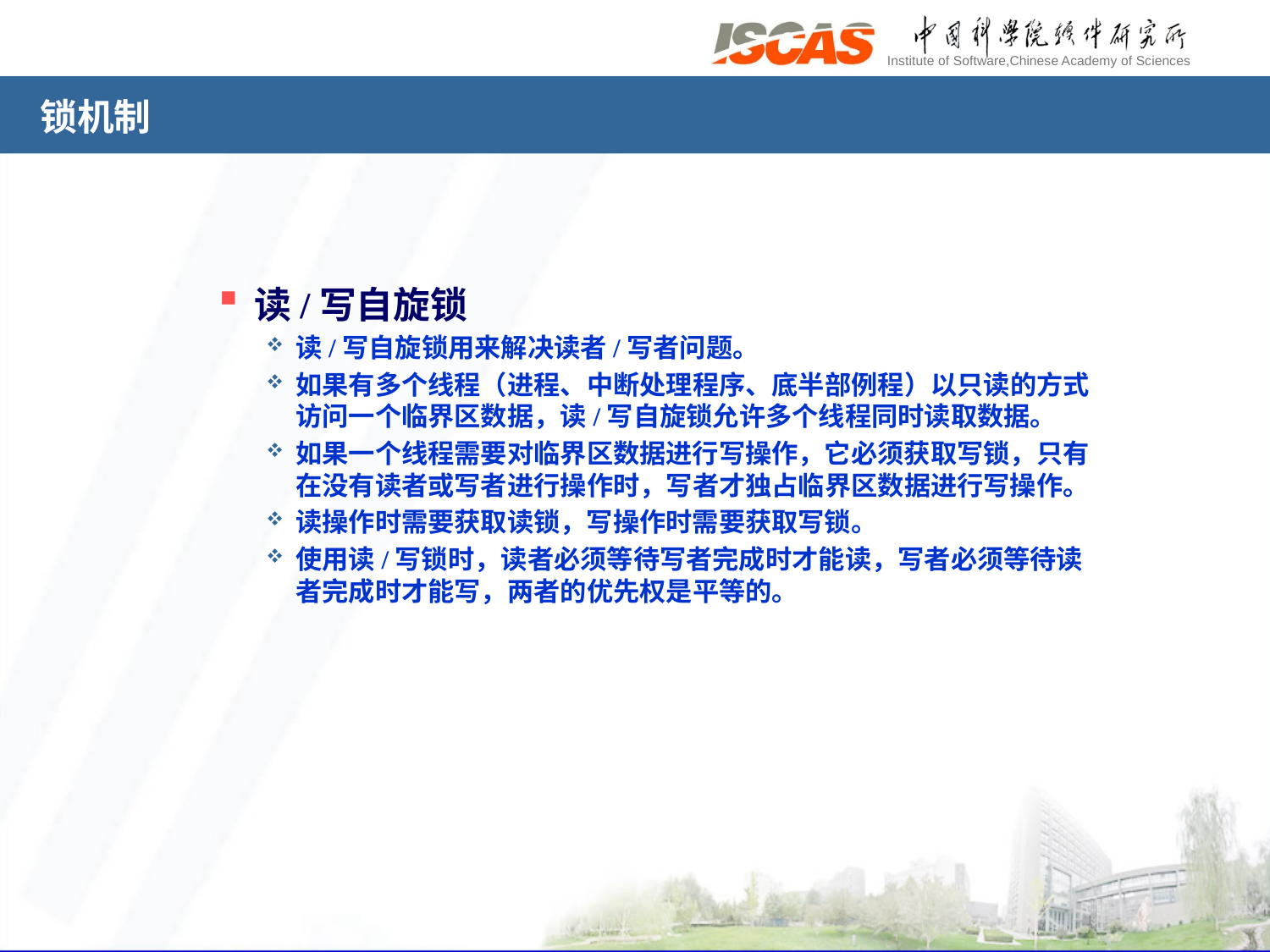

# 锁机制
读/写自旋锁
读/写自旋锁用来解决读者/写者问题。
如果有多个线程（进程、中断处理程序、底半部例程）以只读的方式访问一个临界区数据，读/写自旋锁允许多个线程同时读取数据。
如果一个线程需要对临界区数据进行写操作，它必须获取写锁，只有在没有读者或写者进行操作时，写者才独占临界区数据进行写操作。
读操作时需要获取读锁，写操作时需要获取写锁。
使用读/写锁时，读者必须等待写者完成时才能读，写者必须等待读者完成时才能写，两者的优先权是平等的。